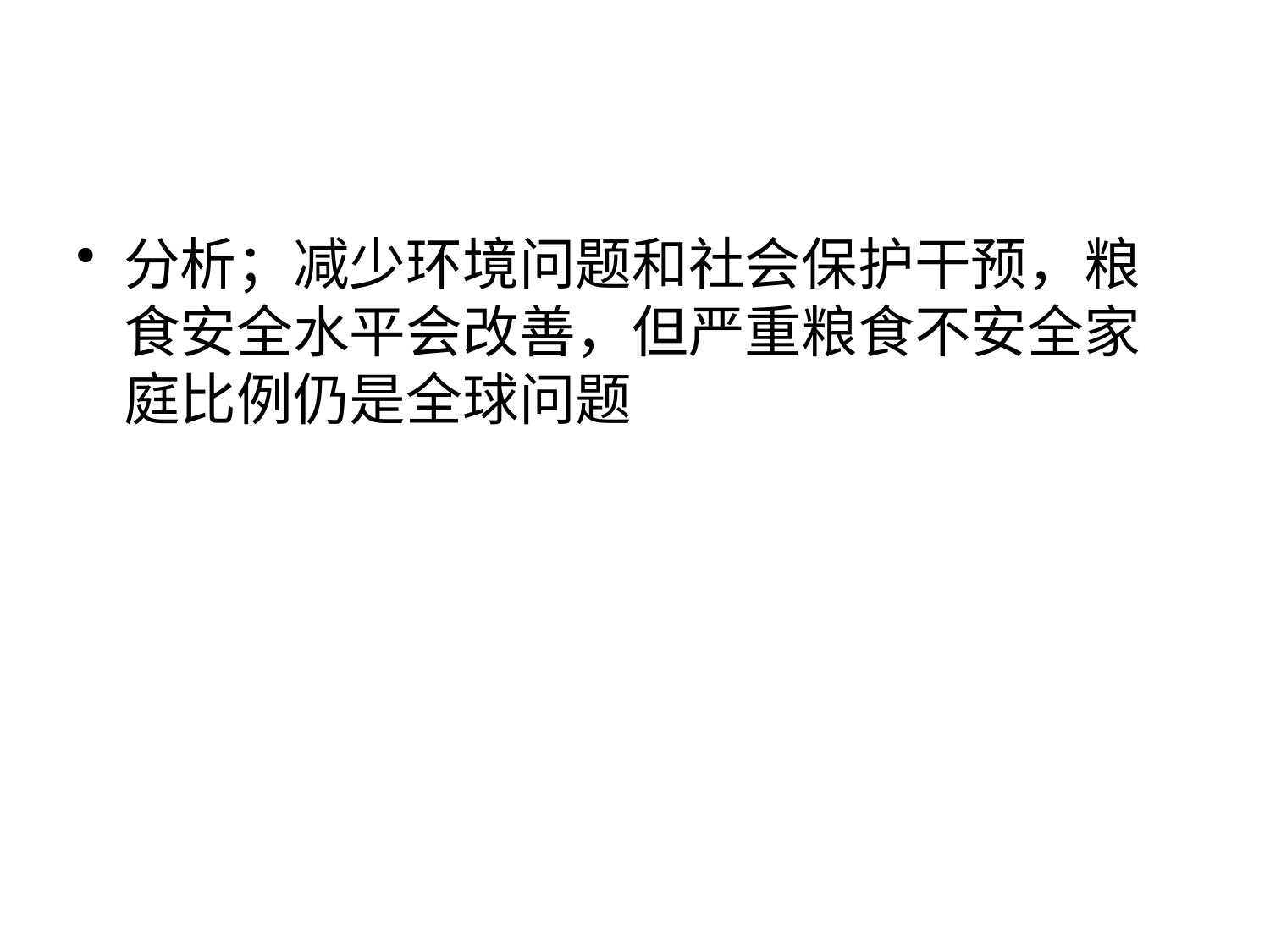

#
分析；减少环境问题和社会保护干预，粮食安全水平会改善，但严重粮食不安全家庭比例仍是全球问题